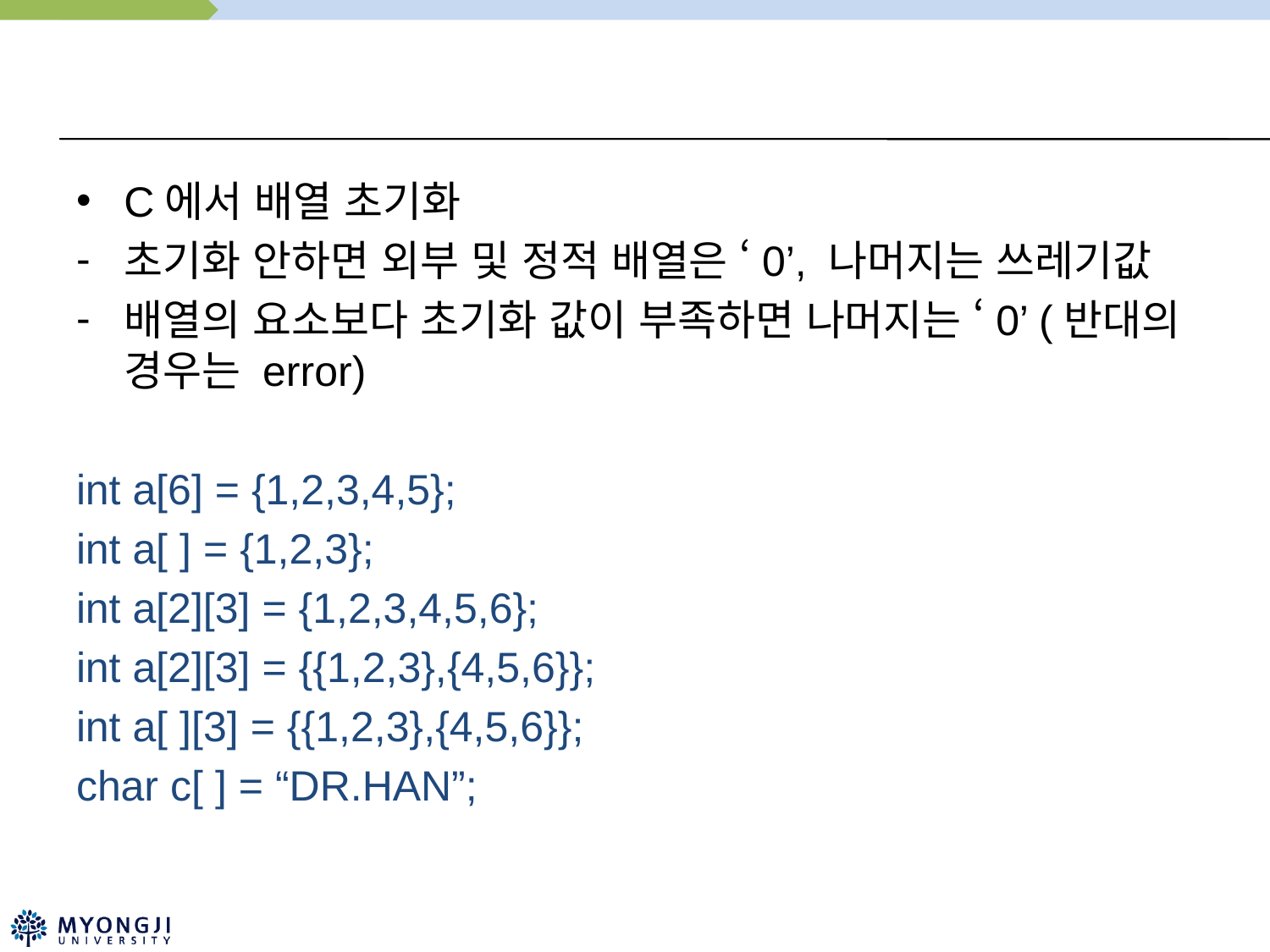

C에서 배열 초기화
초기화 안하면 외부 및 정적 배열은 ‘0’, 나머지는 쓰레기값
배열의 요소보다 초기화 값이 부족하면 나머지는 ‘0’ (반대의 경우는 error)

int a[6] = {1,2,3,4,5};
int a[ ] = {1,2,3};
int a[2][3] = {1,2,3,4,5,6};
int a[2][3] = {{1,2,3},{4,5,6}};
int a[ ][3] = {{1,2,3},{4,5,6}};
char c[ ] = “DR.HAN”;